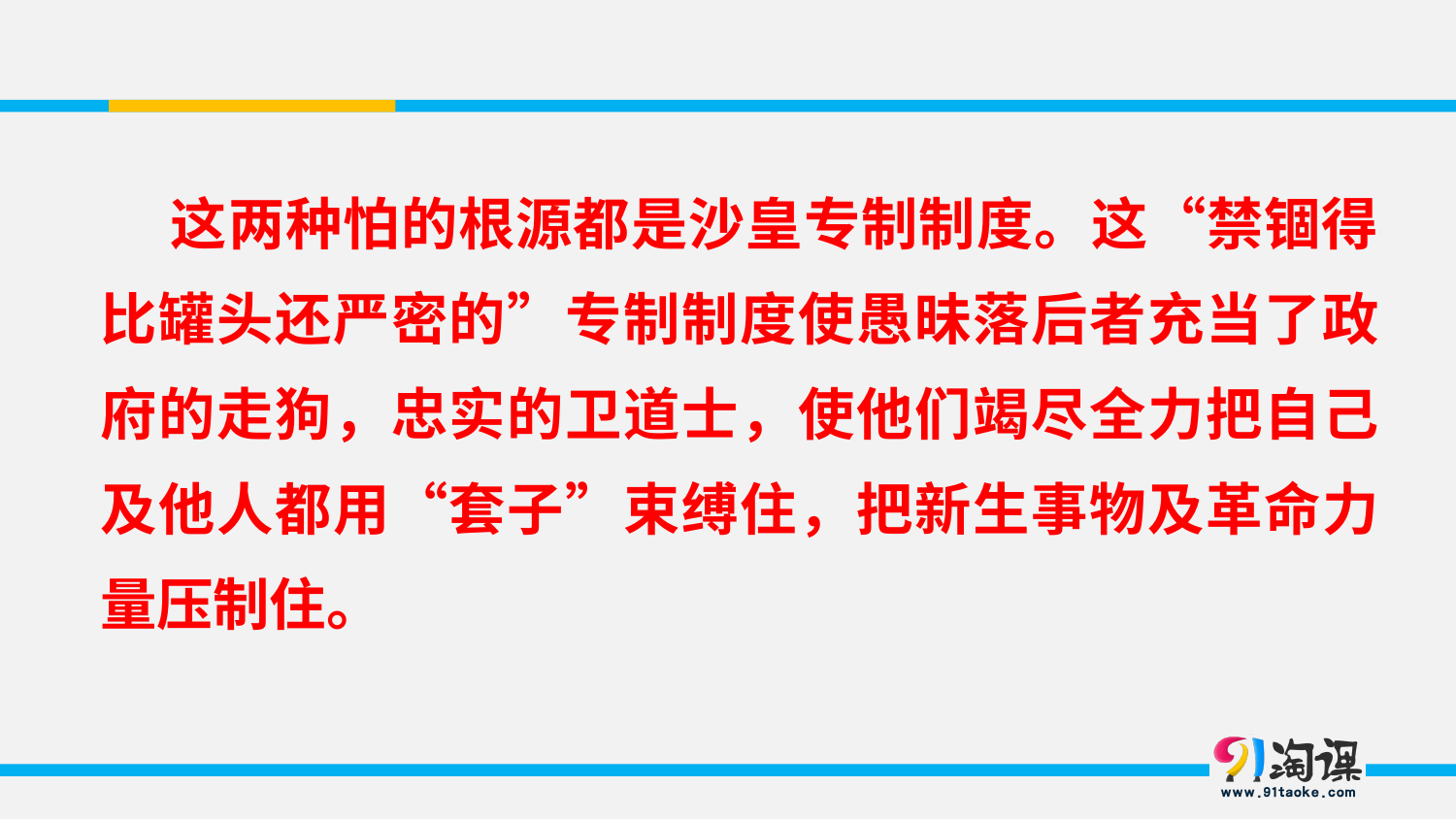

这两种怕的根源都是沙皇专制制度。这“禁锢得比罐头还严密的”专制制度使愚昧落后者充当了政府的走狗，忠实的卫道士，使他们竭尽全力把自己及他人都用“套子”束缚住，把新生事物及革命力量压制住。